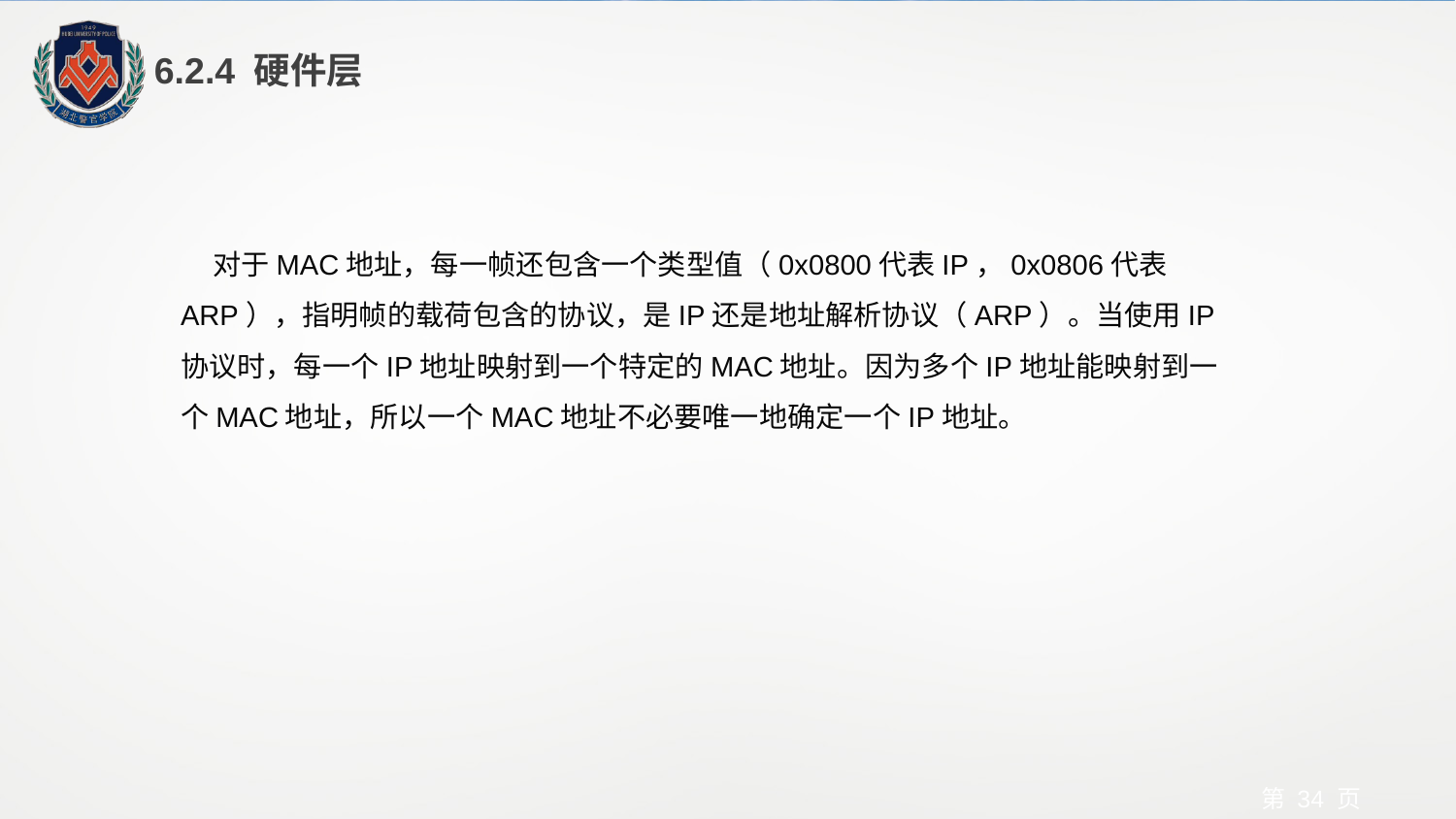

6.2.4 硬件层
    对于MAC地址，每一帧还包含一个类型值（0x0800代表IP，0x0806代表ARP），指明帧的载荷包含的协议，是IP还是地址解析协议（ARP）。当使用IP协议时，每一个IP地址映射到一个特定的MAC地址。因为多个IP地址能映射到一个MAC地址，所以一个MAC地址不必要唯一地确定一个IP地址。